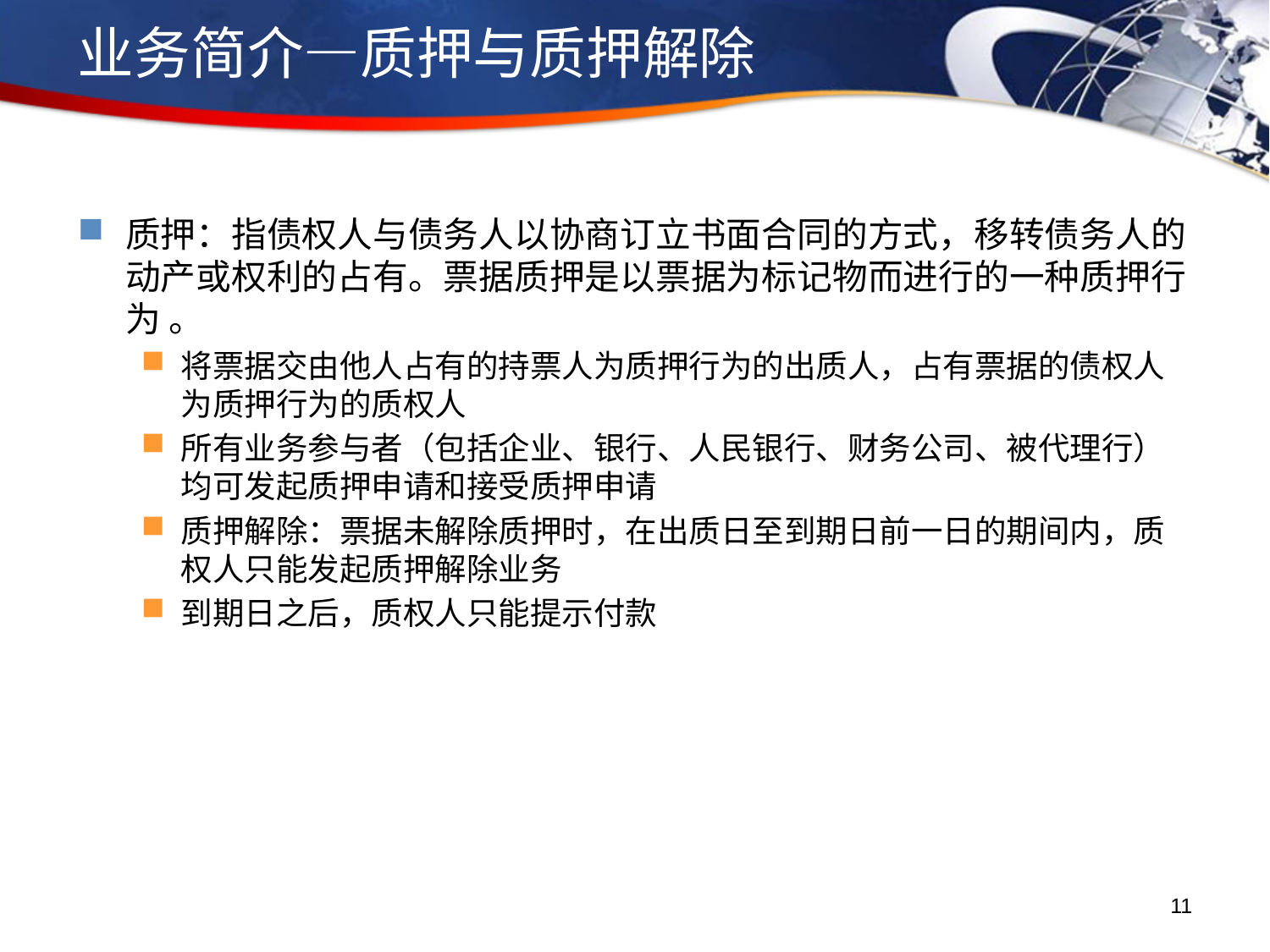

# 业务简介—质押与质押解除
质押：指债权人与债务人以协商订立书面合同的方式，移转债务人的动产或权利的占有。票据质押是以票据为标记物而进行的一种质押行为 。
将票据交由他人占有的持票人为质押行为的出质人，占有票据的债权人为质押行为的质权人
所有业务参与者（包括企业、银行、人民银行、财务公司、被代理行）均可发起质押申请和接受质押申请
质押解除：票据未解除质押时，在出质日至到期日前一日的期间内，质权人只能发起质押解除业务
到期日之后，质权人只能提示付款

11